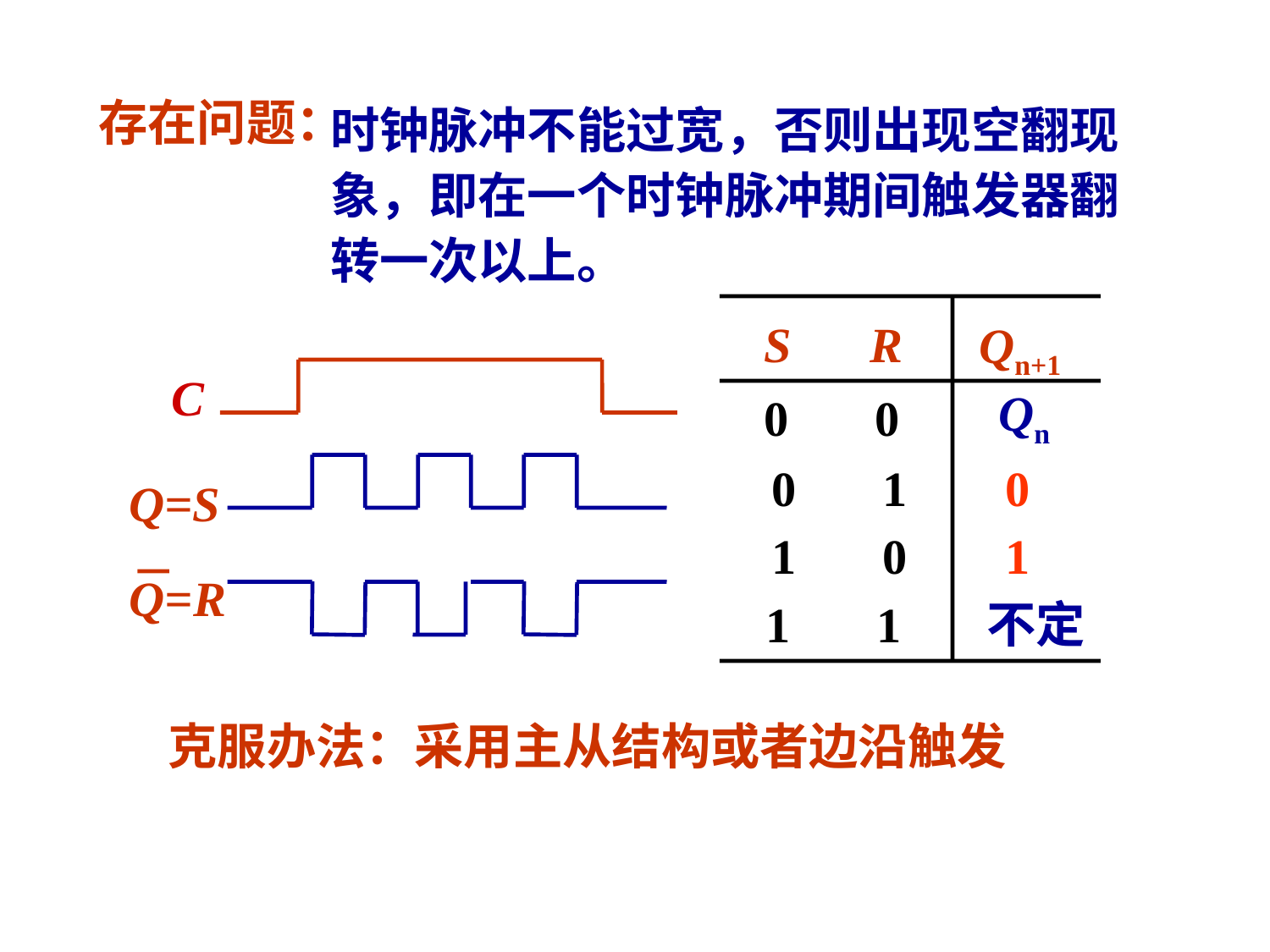

存在问题：
时钟脉冲不能过宽，否则出现空翻现象，即在一个时钟脉冲期间触发器翻转一次以上。

S
R
Qn+1
Qn

0       0
    0       1        0
    1       0        1
    1       1      不定

C

Q=S

Q=R

克服办法：采用主从结构或者边沿触发